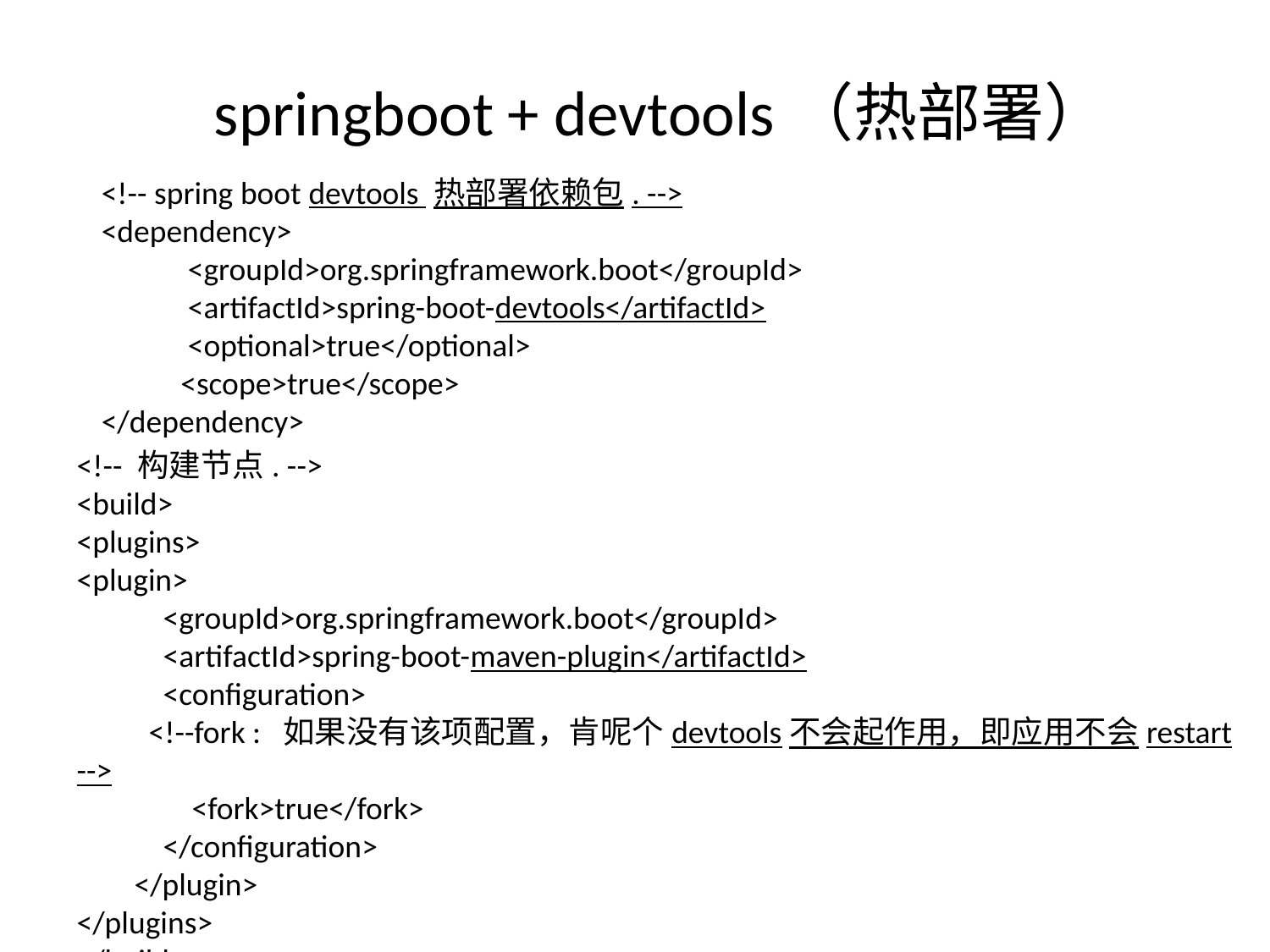

springboot + devtools（热部署）
<!-- spring boot devtools 热部署依赖包. -->
<dependency>
            <groupId>org.springframework.boot</groupId>
            <artifactId>spring-boot-devtools</artifactId>
            <optional>true</optional>
           <scope>true</scope>
</dependency>
<!-- 构建节点. -->
<build>
<plugins>
<plugin>
            <groupId>org.springframework.boot</groupId>
            <artifactId>spring-boot-maven-plugin</artifactId>
            <configuration>
          <!--fork :  如果没有该项配置，肯呢个devtools不会起作用，即应用不会restart -->
                <fork>true</fork>
            </configuration>
        </plugin>
</plugins>
</build>